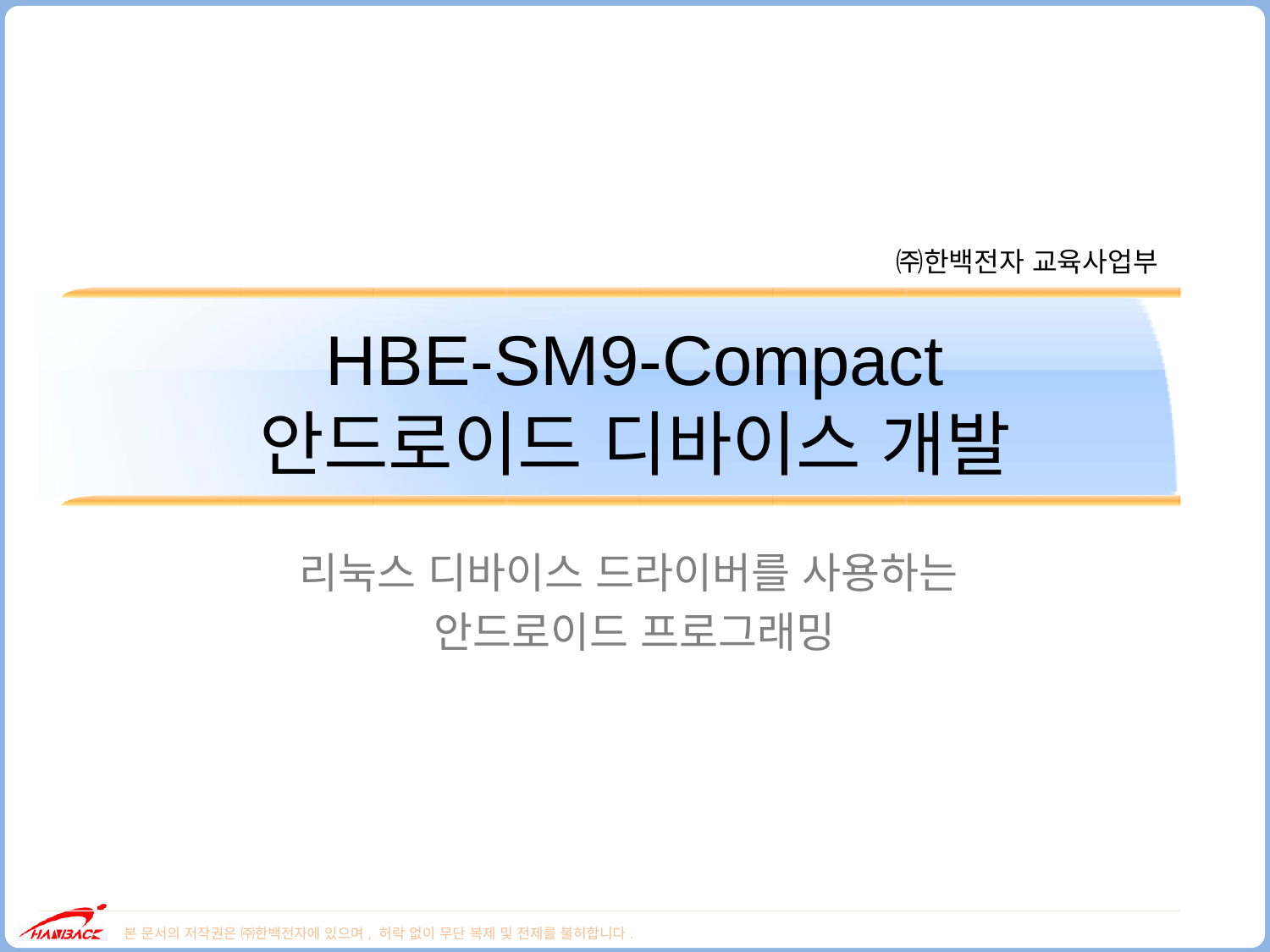

# HBE-SM9-Compact 안드로이드 디바이스 개발
리눅스 디바이스 드라이버를 사용하는
안드로이드 프로그래밍